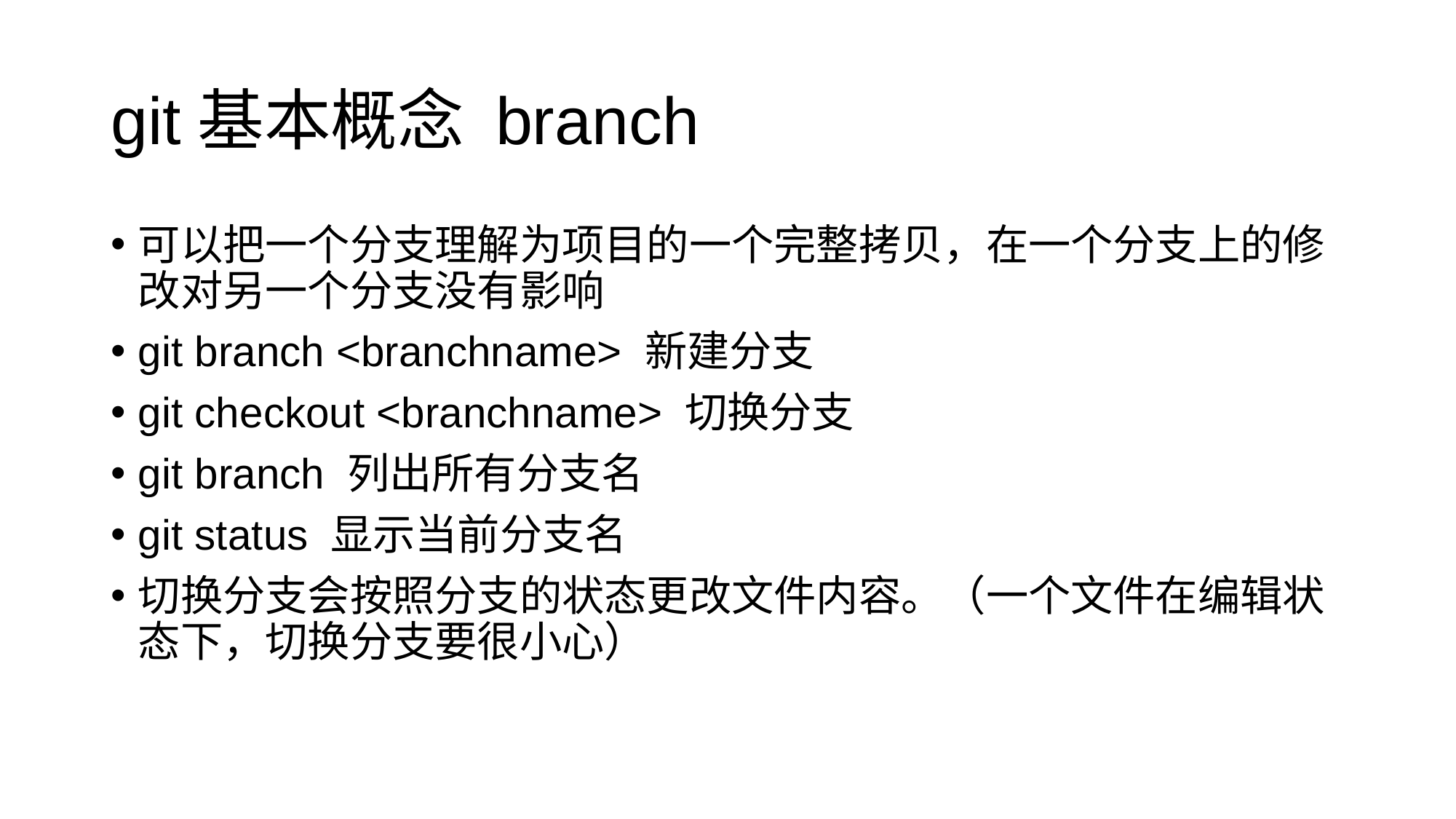

# git基本概念 branch
可以把一个分支理解为项目的一个完整拷贝，在一个分支上的修改对另一个分支没有影响
git branch <branchname> 新建分支
git checkout <branchname> 切换分支
git branch 列出所有分支名
git status 显示当前分支名
切换分支会按照分支的状态更改文件内容。（一个文件在编辑状态下，切换分支要很小心）